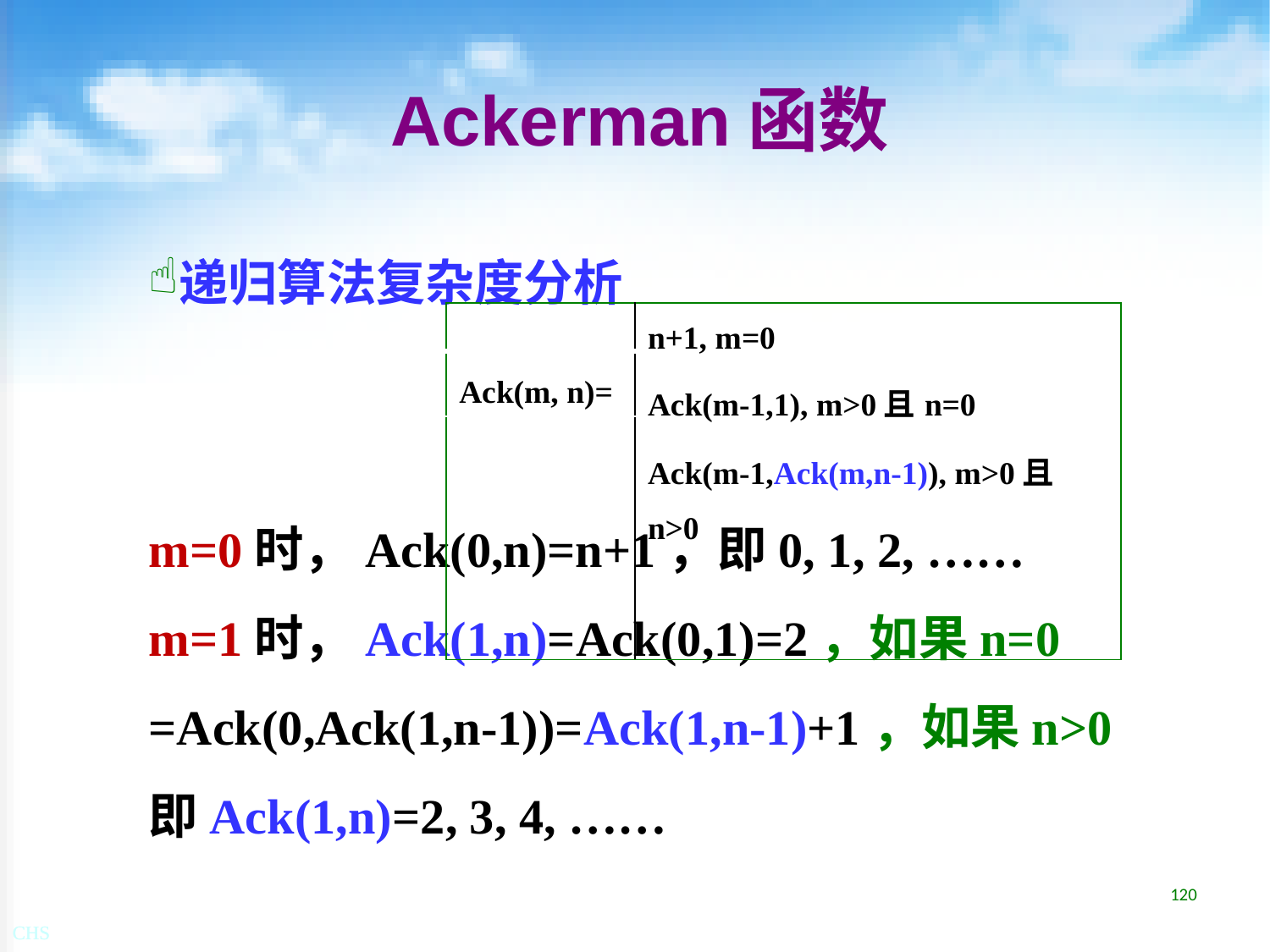

# Ackerman函数
递归算法复杂度分析

m=0时，Ack(0,n)=n+1，即0, 1, 2, ……
m=1时，Ack(1,n)=Ack(0,1)=2，如果n=0
=Ack(0,Ack(1,n-1))=Ack(1,n-1)+1，如果n>0
即Ack(1,n)=2, 3, 4, ……
|  | n+1, m=0 Ack(m-1,1), m>0且n=0 Ack(m-1,Ack(m,n-1)), m>0且n>0 |
| --- | --- |
| Ack(m, n)= |  |
|  |  |
120